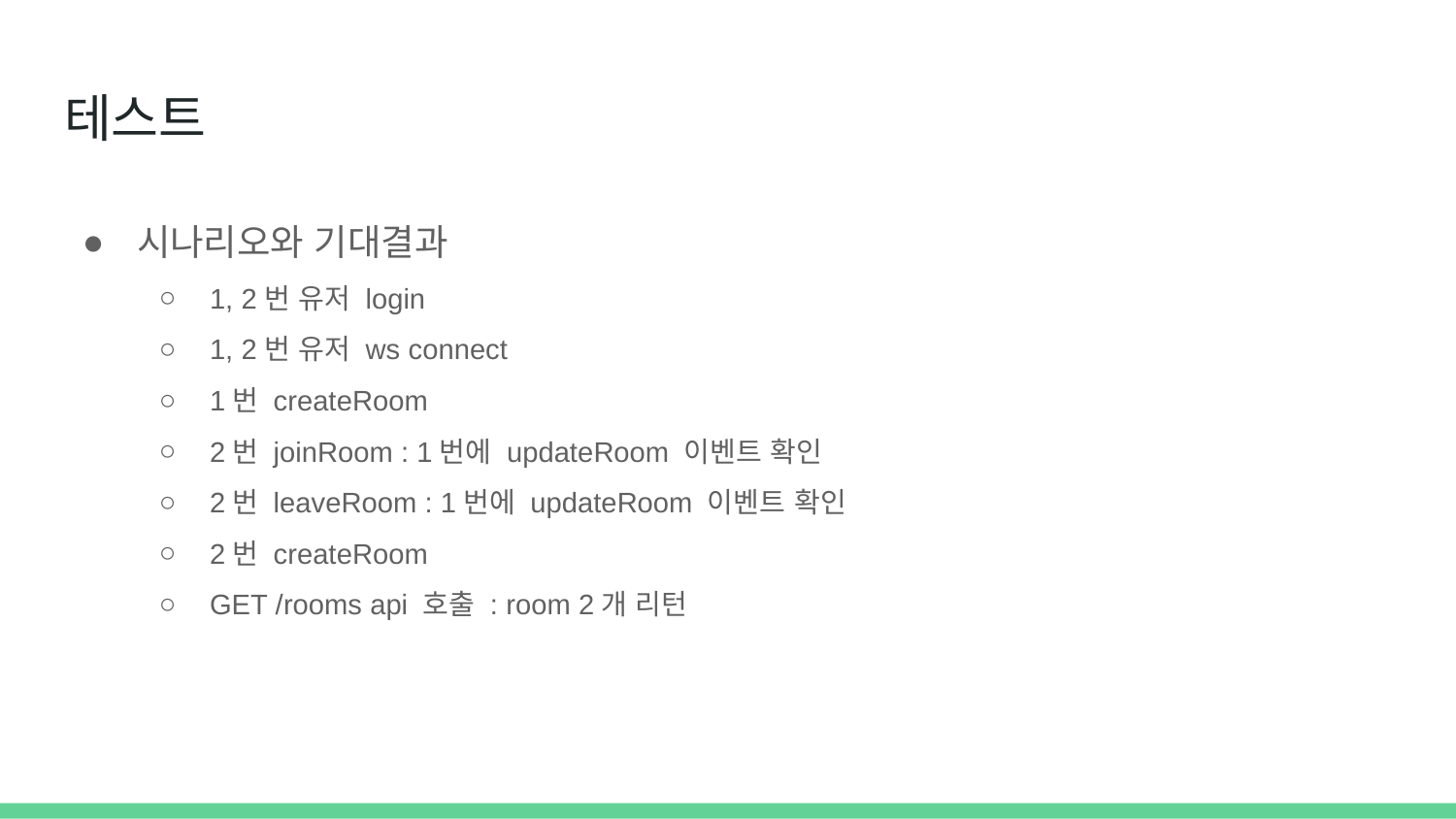

# 테스트
시나리오와 기대결과
1, 2번 유저 login
1, 2번 유저 ws connect
1번 createRoom
2번 joinRoom : 1번에 updateRoom 이벤트 확인
2번 leaveRoom : 1번에 updateRoom 이벤트 확인
2번 createRoom
GET /rooms api 호출 : room 2개 리턴